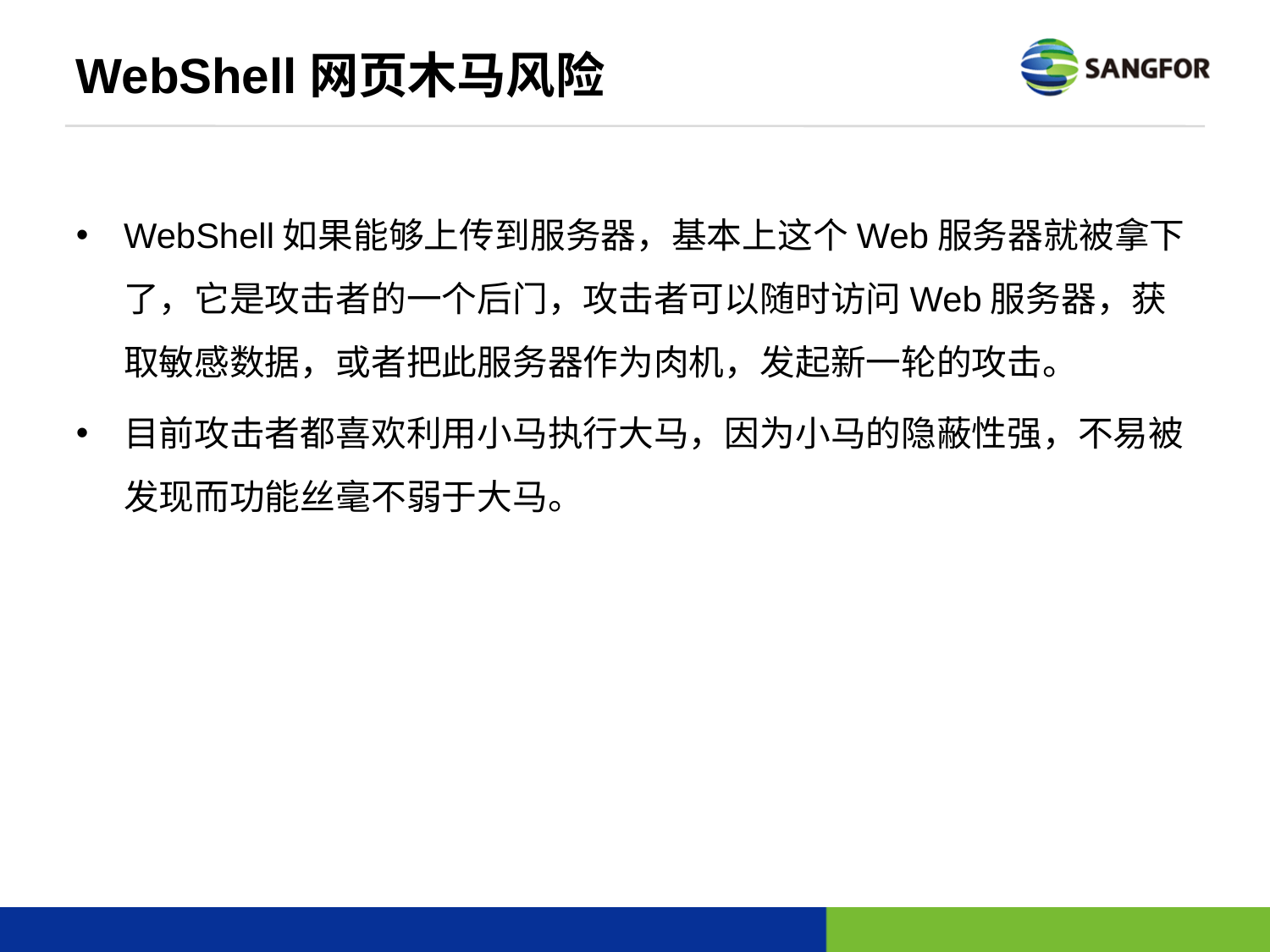

# WebShell网页木马风险
WebShell如果能够上传到服务器，基本上这个Web服务器就被拿下了，它是攻击者的一个后门，攻击者可以随时访问Web服务器，获取敏感数据，或者把此服务器作为肉机，发起新一轮的攻击。
目前攻击者都喜欢利用小马执行大马，因为小马的隐蔽性强，不易被发现而功能丝毫不弱于大马。